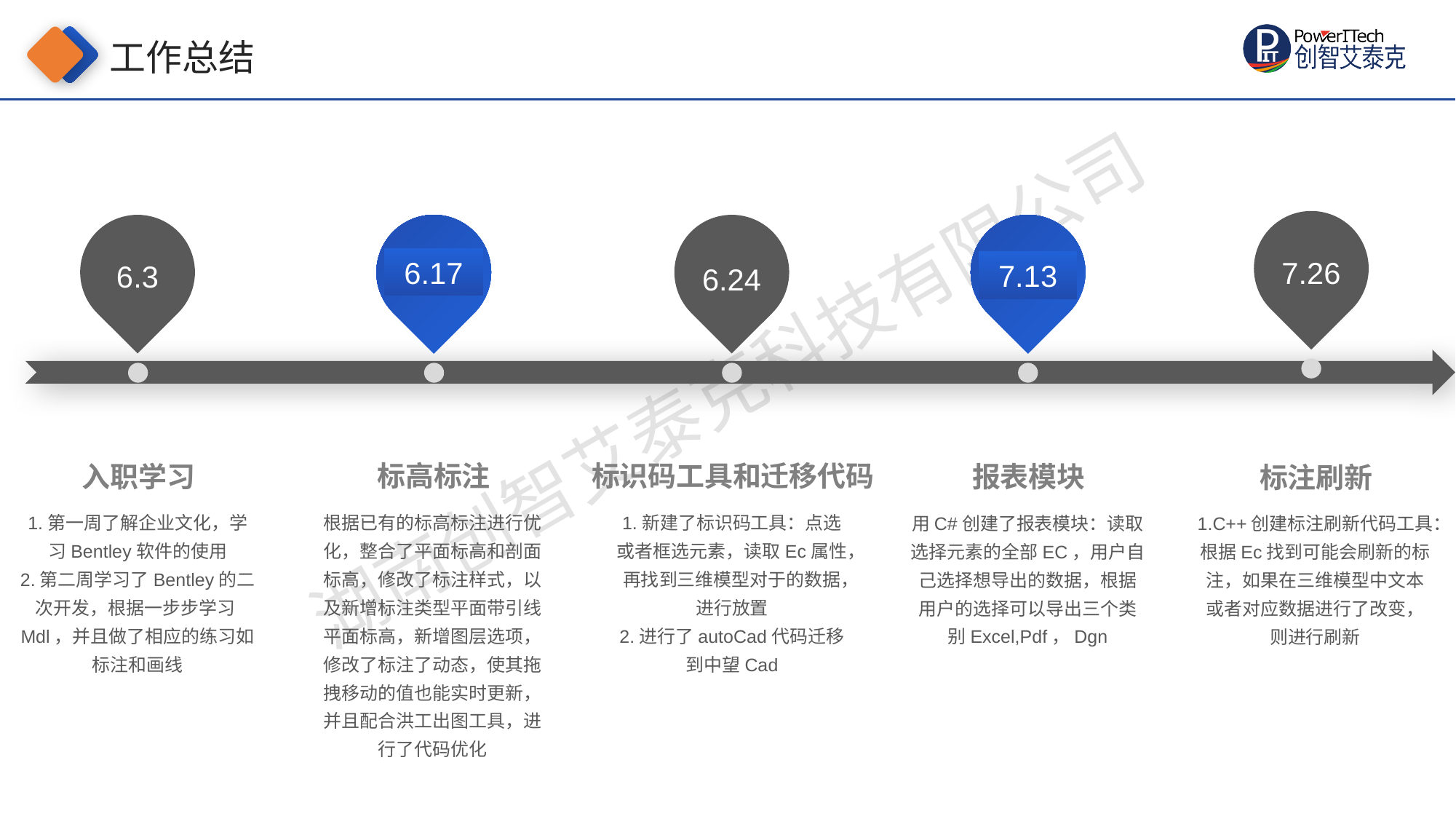

工作总结

7.26

6.3

6.24

6.17

7.13

标高标注
标识码工具和迁移代码
入职学习
报表模块
标注刷新
1.新建了标识码工具：点选或者框选元素，读取Ec属性，再找到三维模型对于的数据，进行放置
2.进行了autoCad代码迁移到中望Cad
根据已有的标高标注进行优化，整合了平面标高和剖面标高，修改了标注样式，以及新增标注类型平面带引线平面标高，新增图层选项，修改了标注了动态，使其拖拽移动的值也能实时更新，并且配合洪工出图工具，进行了代码优化
1.第一周了解企业文化，学习Bentley软件的使用
2.第二周学习了Bentley的二次开发，根据一步步学习Mdl，并且做了相应的练习如标注和画线
用C#创建了报表模块：读取选择元素的全部EC，用户自己选择想导出的数据，根据用户的选择可以导出三个类别Excel,Pdf，Dgn
1.C++创建标注刷新代码工具：根据Ec找到可能会刷新的标注，如果在三维模型中文本或者对应数据进行了改变，则进行刷新